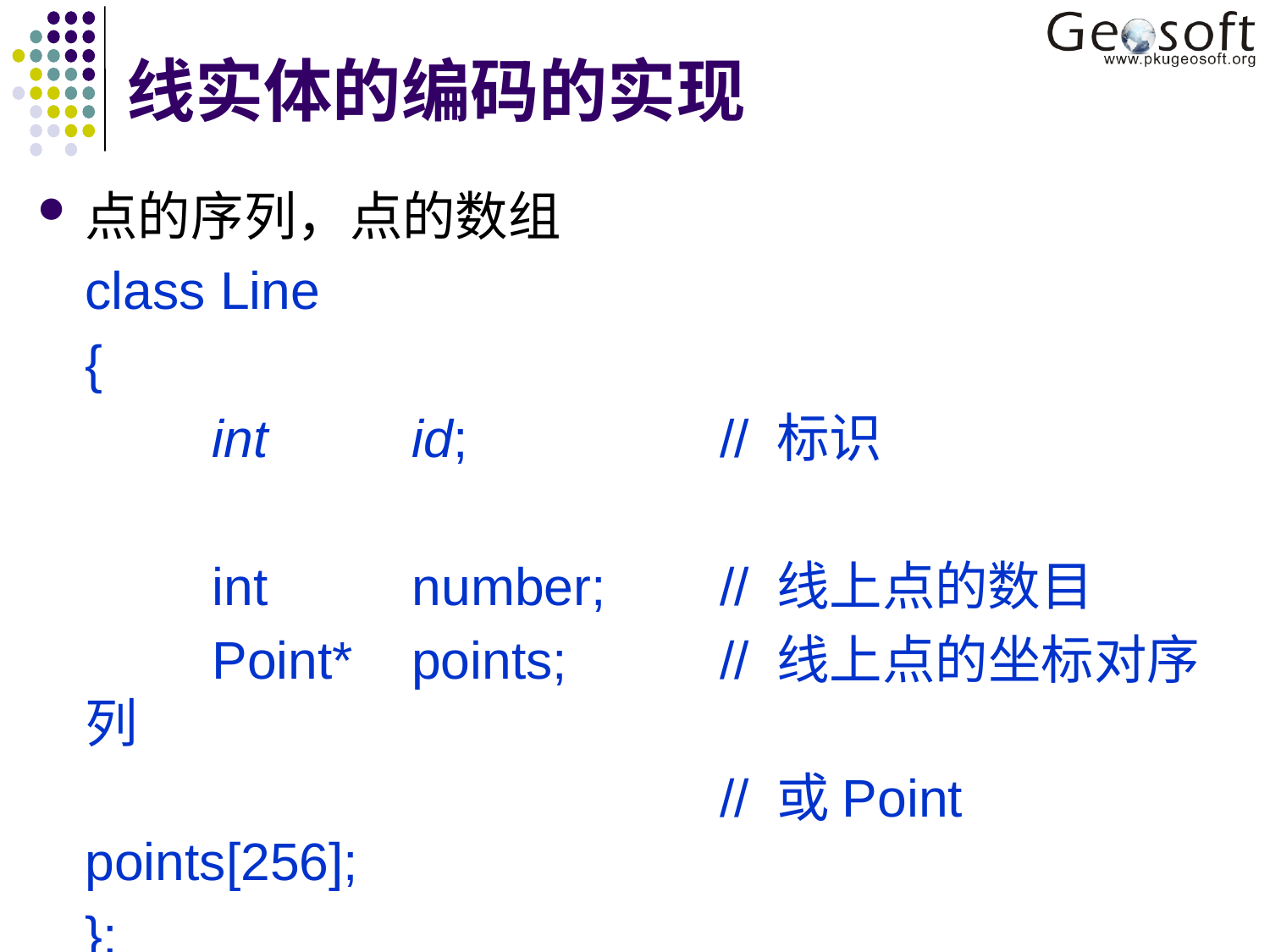

# 线实体的编码的实现
点的序列，点的数组
	class Line
	{
		int	     id;		// 标识

		int	     number;	// 线上点的数目
		Point*    points;		// 线上点的坐标对序列
						// 或Point   points[256];
	};